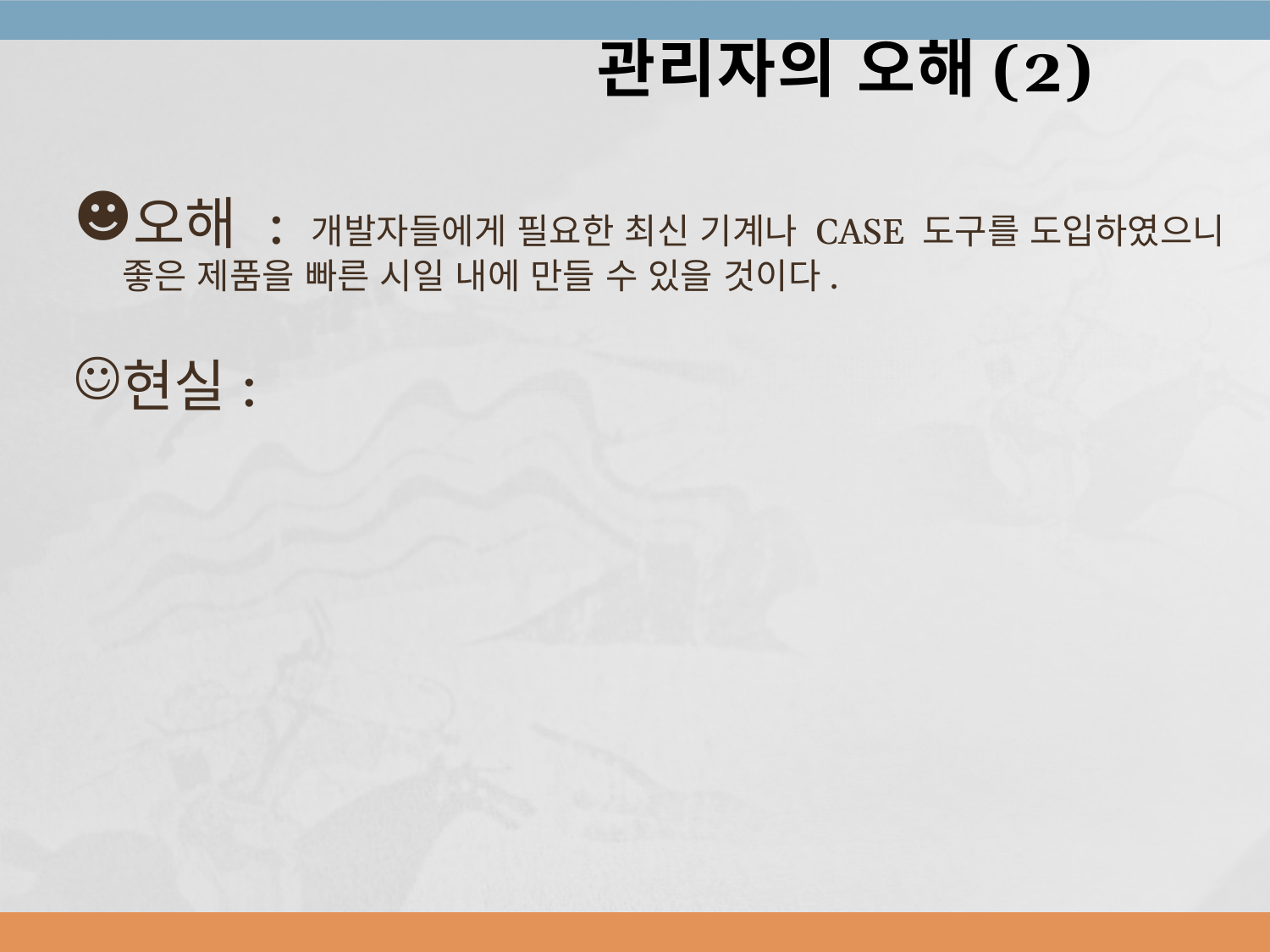

관리자의 오해(2)
오해 : 개발자들에게 필요한 최신 기계나 CASE 도구를 도입하였으니 좋은 제품을 빠른 시일 내에 만들 수 있을 것이다.

현실: